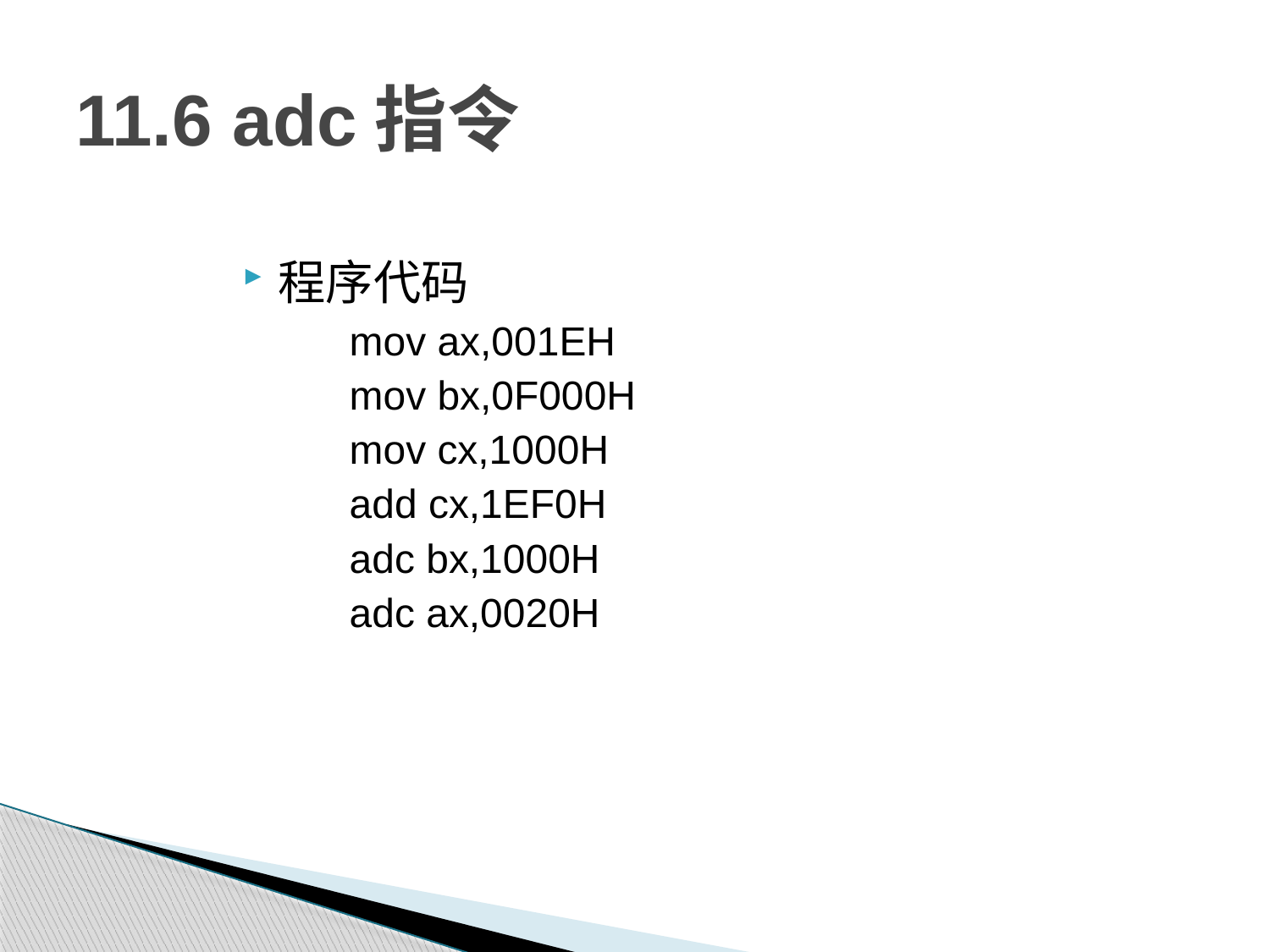

# 11.6 adc指令
程序代码
      mov ax,001EH
      mov bx,0F000H
      mov cx,1000H
      add cx,1EF0H
      adc bx,1000H
      adc ax,0020H